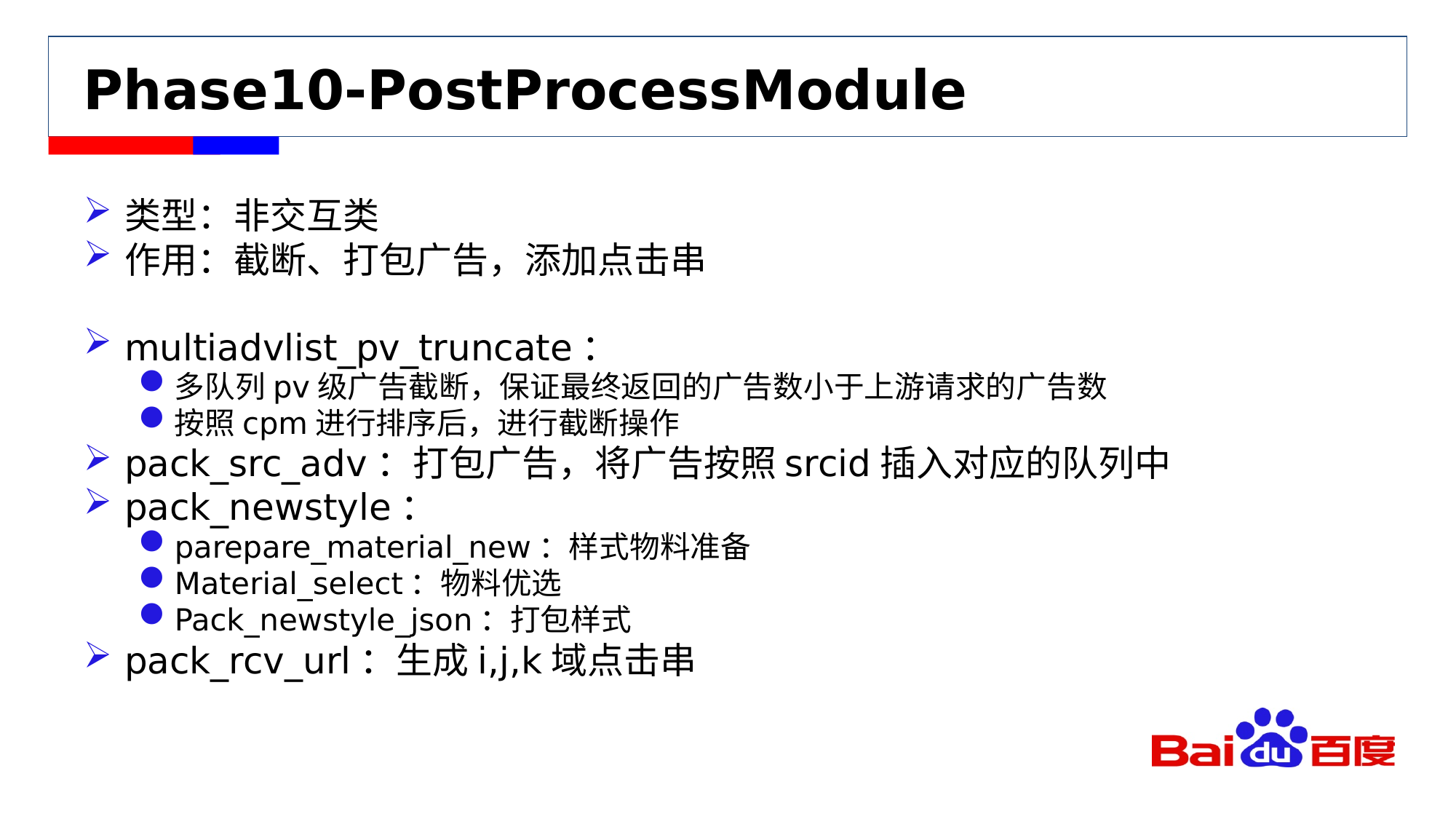

# Phase10-PostProcessModule
类型：非交互类
作用：截断、打包广告，添加点击串

multiadvlist_pv_truncate：
多队列pv级广告截断，保证最终返回的广告数小于上游请求的广告数
按照cpm进行排序后，进行截断操作
pack_src_adv：打包广告，将广告按照srcid插入对应的队列中
pack_newstyle：
parepare_material_new：样式物料准备
Material_select：物料优选
Pack_newstyle_json：打包样式
pack_rcv_url：生成i,j,k域点击串